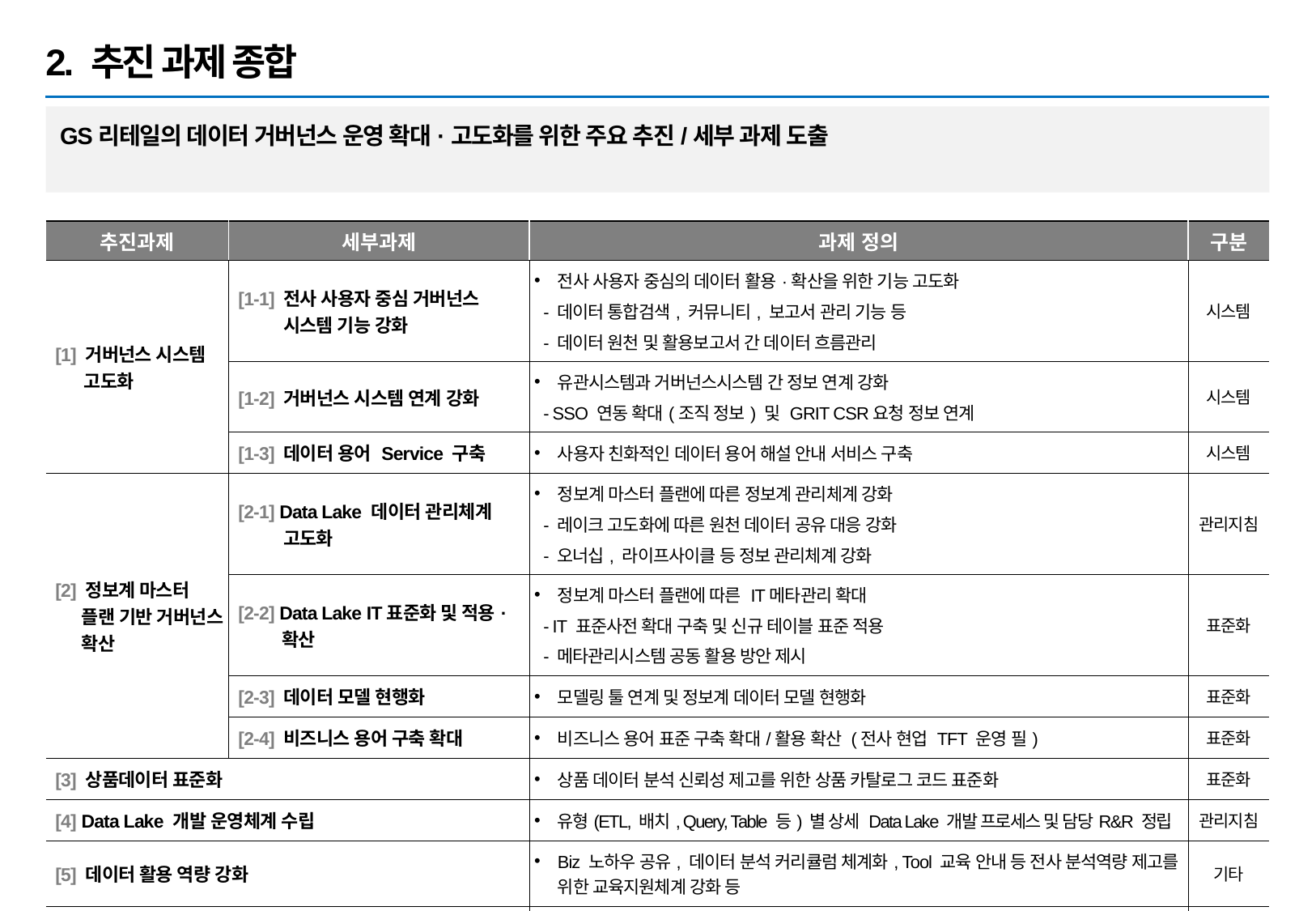

2. 추진 과제 종합
GS리테일의 데이터 거버넌스 운영 확대·고도화를 위한 주요 추진/세부 과제 도출
| 추진과제 | 세부과제 | 과제 정의 | 구분 |
| --- | --- | --- | --- |
| [1] 거버넌스 시스템 고도화 | [1-1] 전사 사용자 중심 거버넌스 시스템 기능 강화 | 전사 사용자 중심의 데이터 활용·확산을 위한 기능 고도화 - 데이터 통합검색, 커뮤니티, 보고서 관리 기능 등 - 데이터 원천 및 활용보고서 간 데이터 흐름관리 | 시스템 |
|  | [1-2] 거버넌스 시스템 연계 강화 | 유관시스템과 거버넌스시스템 간 정보 연계 강화 - SSO 연동 확대(조직 정보) 및 GRIT CSR요청 정보 연계 | 시스템 |
|  | [1-3] 데이터 용어 Service 구축 | 사용자 친화적인 데이터 용어 해설 안내 서비스 구축 | 시스템 |
| [2] 정보계 마스터 플랜 기반 거버넌스 확산 | [2-1] Data Lake 데이터 관리체계 고도화 | 정보계 마스터 플랜에 따른 정보계 관리체계 강화 - 레이크 고도화에 따른 원천 데이터 공유 대응 강화 - 오너십, 라이프사이클 등 정보 관리체계 강화 | 관리지침 |
|  | [2-2] Data Lake IT표준화 및 적용·확산 | 정보계 마스터 플랜에 따른 IT메타관리 확대 - IT 표준사전 확대 구축 및 신규 테이블 표준 적용 - 메타관리시스템 공동 활용 방안 제시 | 표준화 |
|  | [2-3] 데이터 모델 현행화 | 모델링 툴 연계 및 정보계 데이터 모델 현행화 | 표준화 |
|  | [2-4] 비즈니스 용어 구축 확대 | 비즈니스 용어 표준 구축 확대/활용 확산 (전사 현업 TFT 운영 필) | 표준화 |
| [3] 상품데이터 표준화 |  | 상품 데이터 분석 신뢰성 제고를 위한 상품 카탈로그 코드 표준화 | 표준화 |
| [4] Data Lake 개발 운영체계 수립 |  | 유형(ETL, 배치, Query, Table 등) 별 상세 Data Lake 개발 프로세스 및 담당R&R 정립 | 관리지침 |
| [5] 데이터 활용 역량 강화 |  | Biz 노하우 공유, 데이터 분석 커리큘럼 체계화, Tool 교육 안내 등 전사 분석역량 제고를 위한 교육지원체계 강화 등 | 기타 |
| [6] 유휴장비 활용 효율화 |  | 정보계 클라우드 전환에 따라 발생되는 유휴장비 재활용 | 기타 |
5